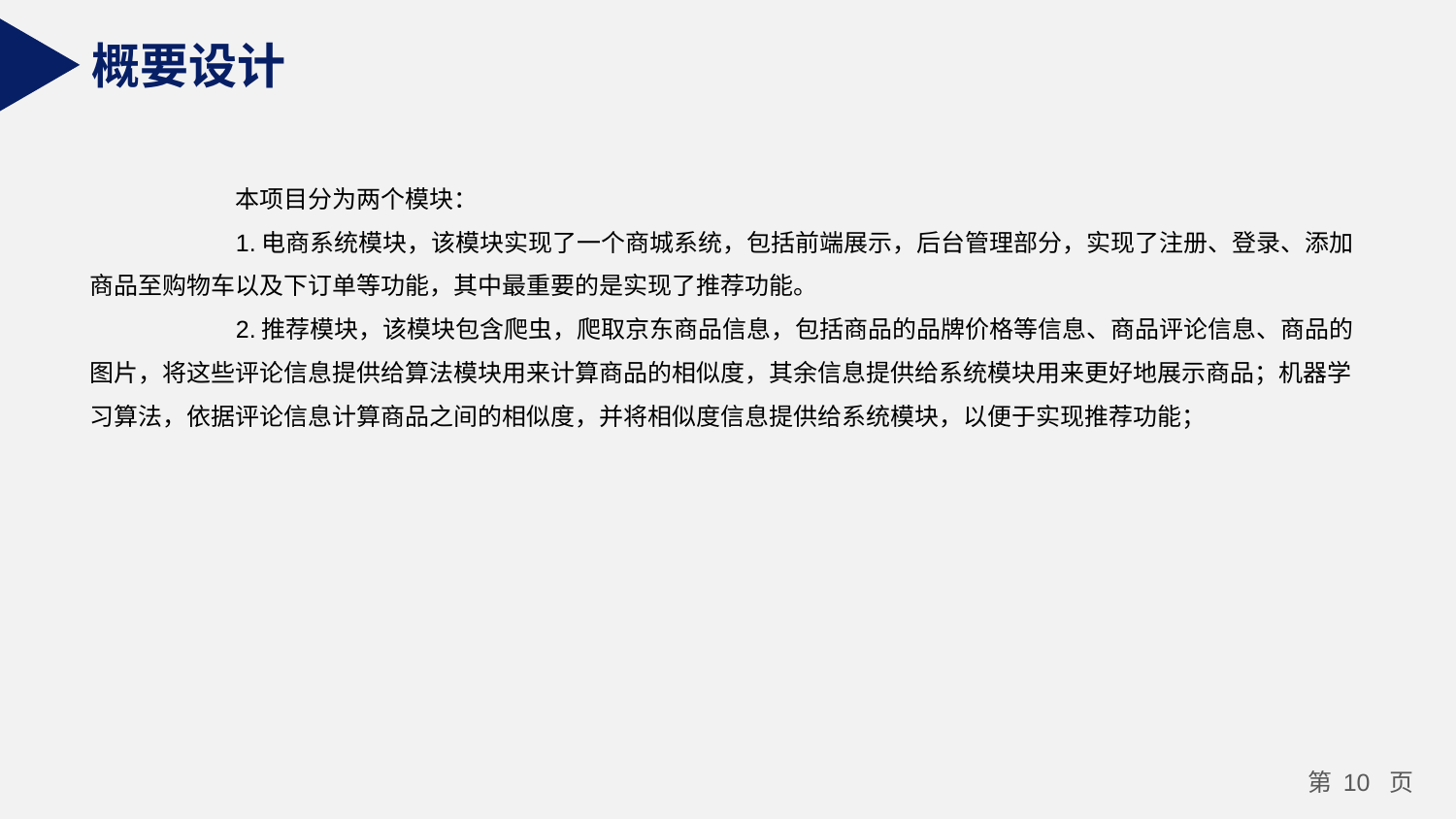

概要设计
	本项目分为两个模块：
	1.电商系统模块，该模块实现了一个商城系统，包括前端展示，后台管理部分，实现了注册、登录、添加商品至购物车以及下订单等功能，其中最重要的是实现了推荐功能。
	2.推荐模块，该模块包含爬虫，爬取京东商品信息，包括商品的品牌价格等信息、商品评论信息、商品的图片，将这些评论信息提供给算法模块用来计算商品的相似度，其余信息提供给系统模块用来更好地展示商品；机器学习算法，依据评论信息计算商品之间的相似度，并将相似度信息提供给系统模块，以便于实现推荐功能；